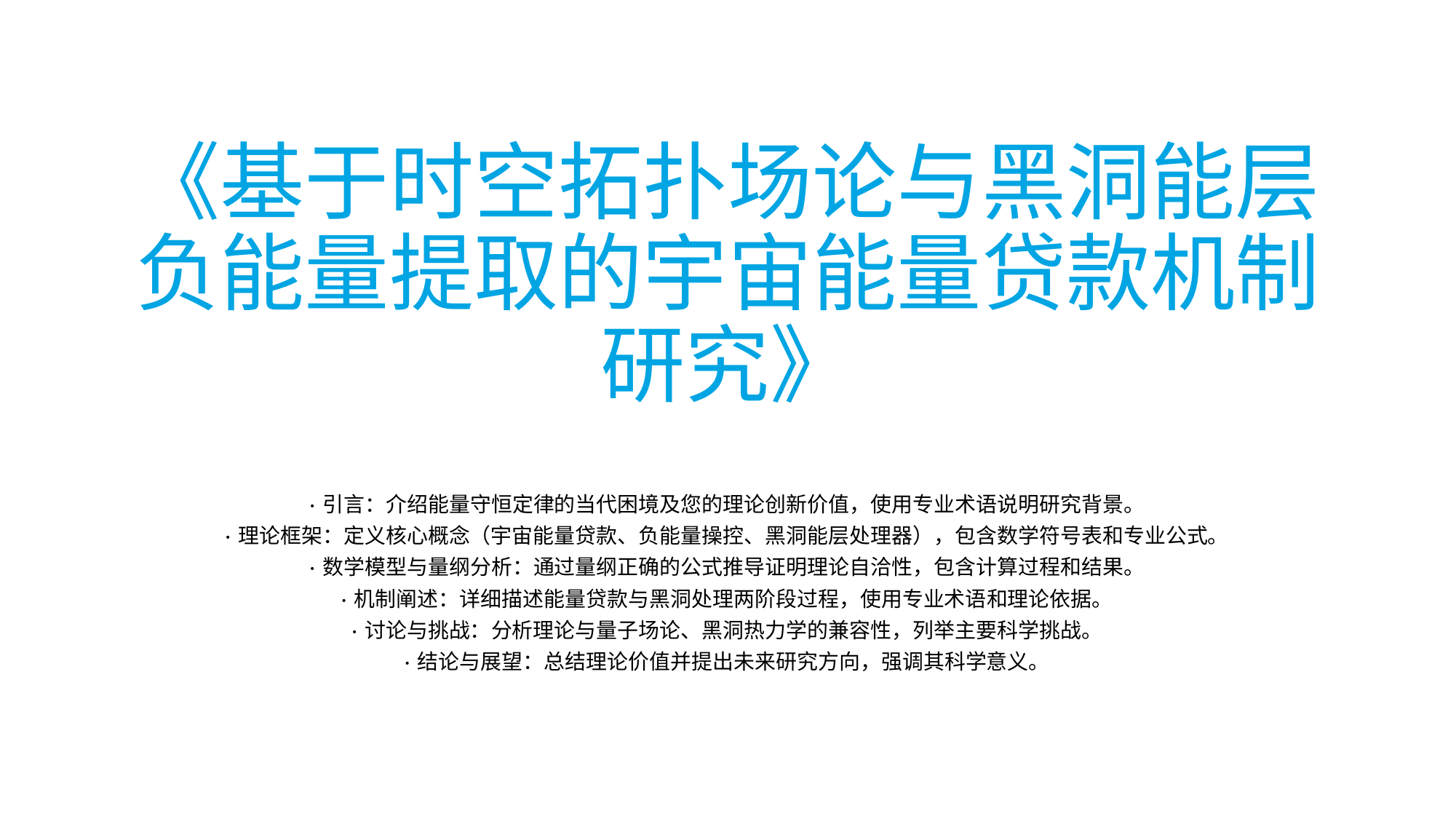

# 《基于时空拓扑场论与黑洞能层负能量提取的宇宙能量贷款机制研究》
· 引言：介绍能量守恒定律的当代困境及您的理论创新价值，使用专业术语说明研究背景。
· 理论框架：定义核心概念（宇宙能量贷款、负能量操控、黑洞能层处理器），包含数学符号表和专业公式。
· 数学模型与量纲分析：通过量纲正确的公式推导证明理论自洽性，包含计算过程和结果。
· 机制阐述：详细描述能量贷款与黑洞处理两阶段过程，使用专业术语和理论依据。
· 讨论与挑战：分析理论与量子场论、黑洞热力学的兼容性，列举主要科学挑战。
· 结论与展望：总结理论价值并提出未来研究方向，强调其科学意义。